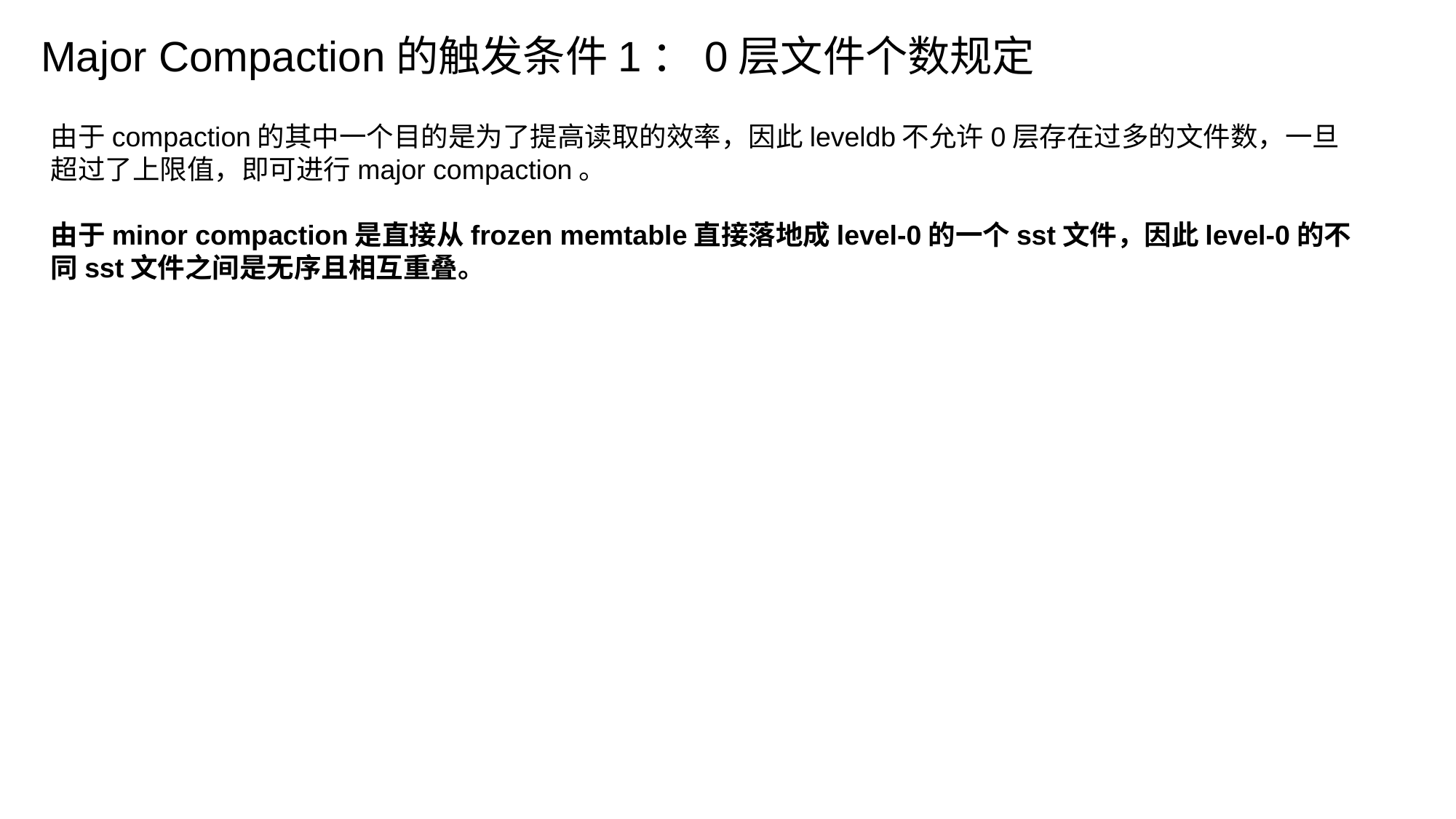

Major Compaction的触发条件1：0层文件个数规定
由于compaction的其中一个目的是为了提高读取的效率，因此leveldb不允许0层存在过多的文件数，一旦超过了上限值，即可进行major compaction。

由于minor compaction是直接从frozen memtable直接落地成level-0的一个sst文件，因此level-0的不同sst文件之间是无序且相互重叠。